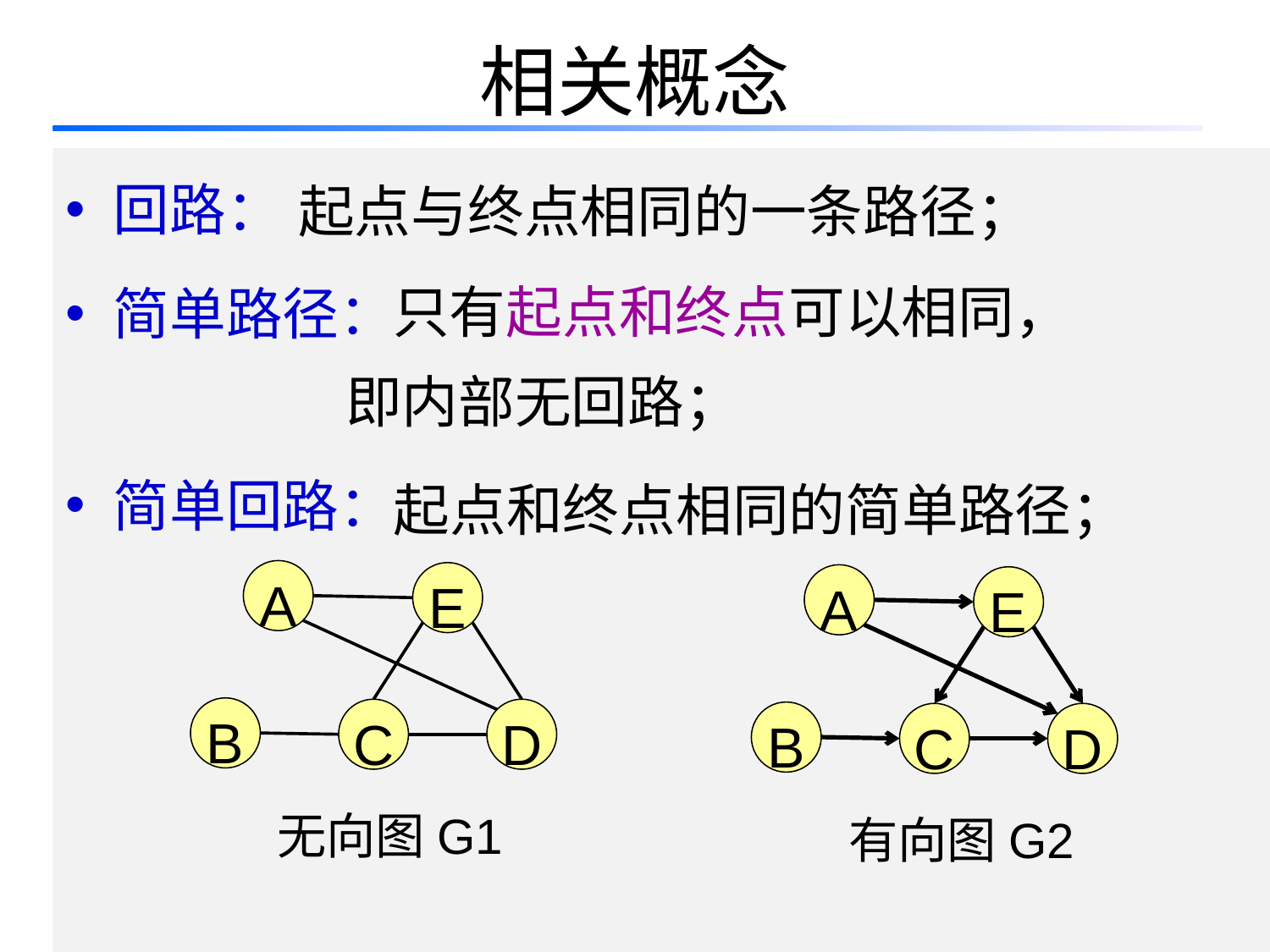

# 相关概念

回路：
简单路径：
                     即内部无回路；
简单回路：
起点与终点相同的一条路径；
只有起点和终点可以相同，
起点和终点相同的简单路径；
A
E
A
E
B
C
D
B
C
D
无向图G1
有向图G2